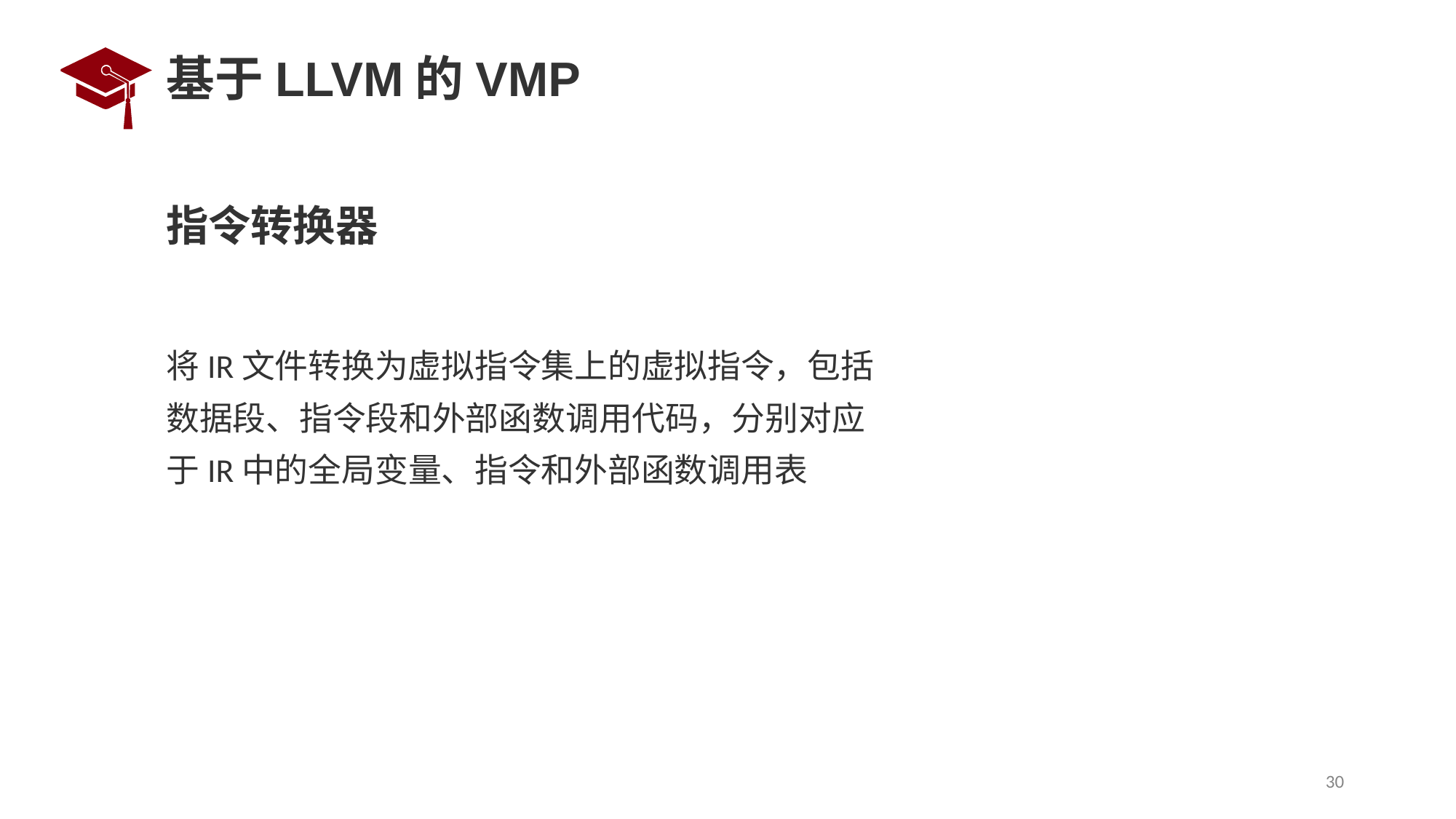

# 基于LLVM的VMP
指令转换器
将IR文件转换为虚拟指令集上的虚拟指令，包括 数据段、指令段和外部函数调用代码，分别对应于IR中的全局变量、指令和外部函数调用表
30